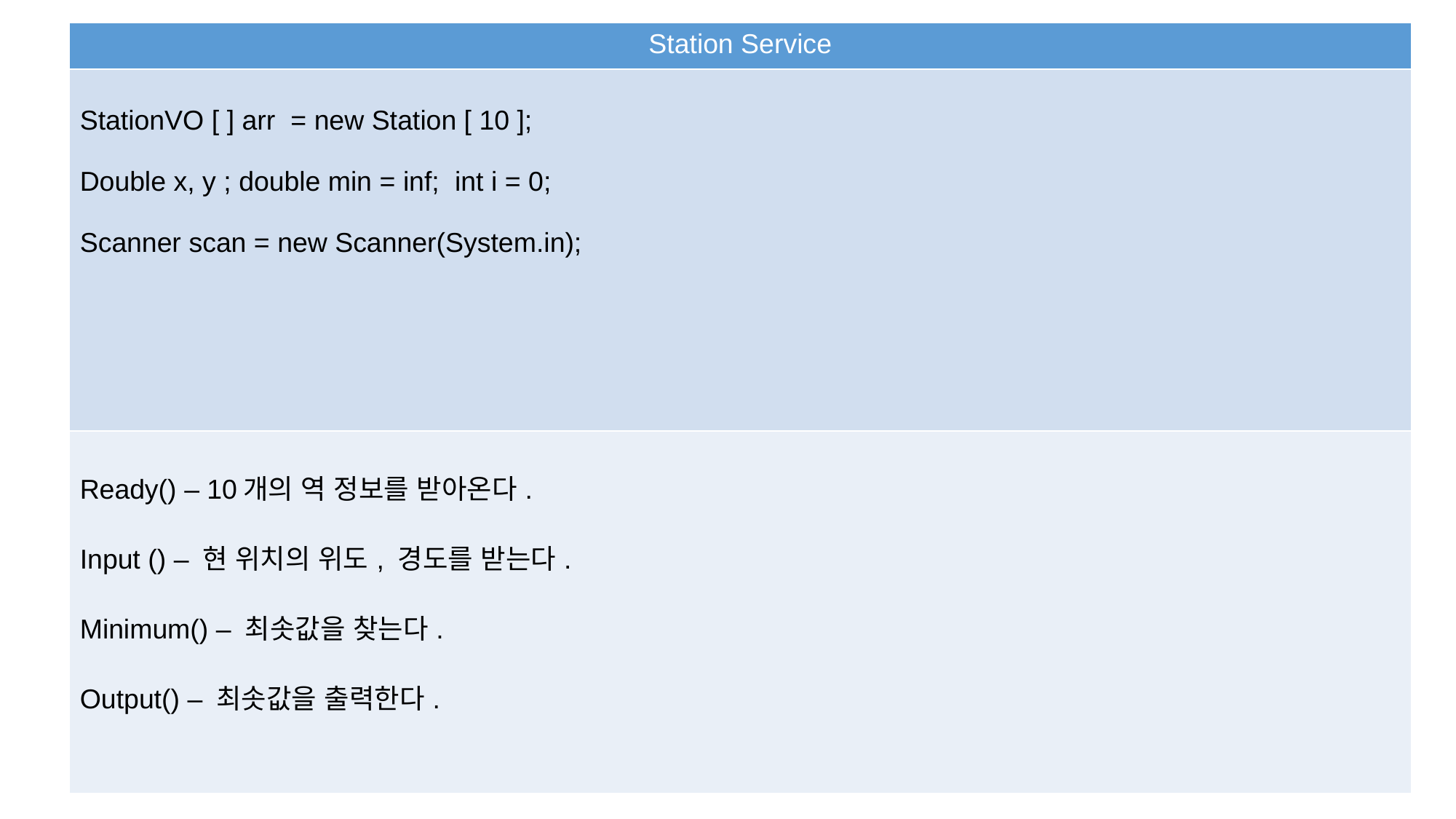

| Station Service |
| --- |
| StationVO [ ] arr = new Station [ 10 ]; Double x, y ; double min = inf; int i = 0; Scanner scan = new Scanner(System.in); |
| Ready() – 10개의 역 정보를 받아온다. Input () – 현 위치의 위도, 경도를 받는다. Minimum() – 최솟값을 찾는다. Output() – 최솟값을 출력한다. |